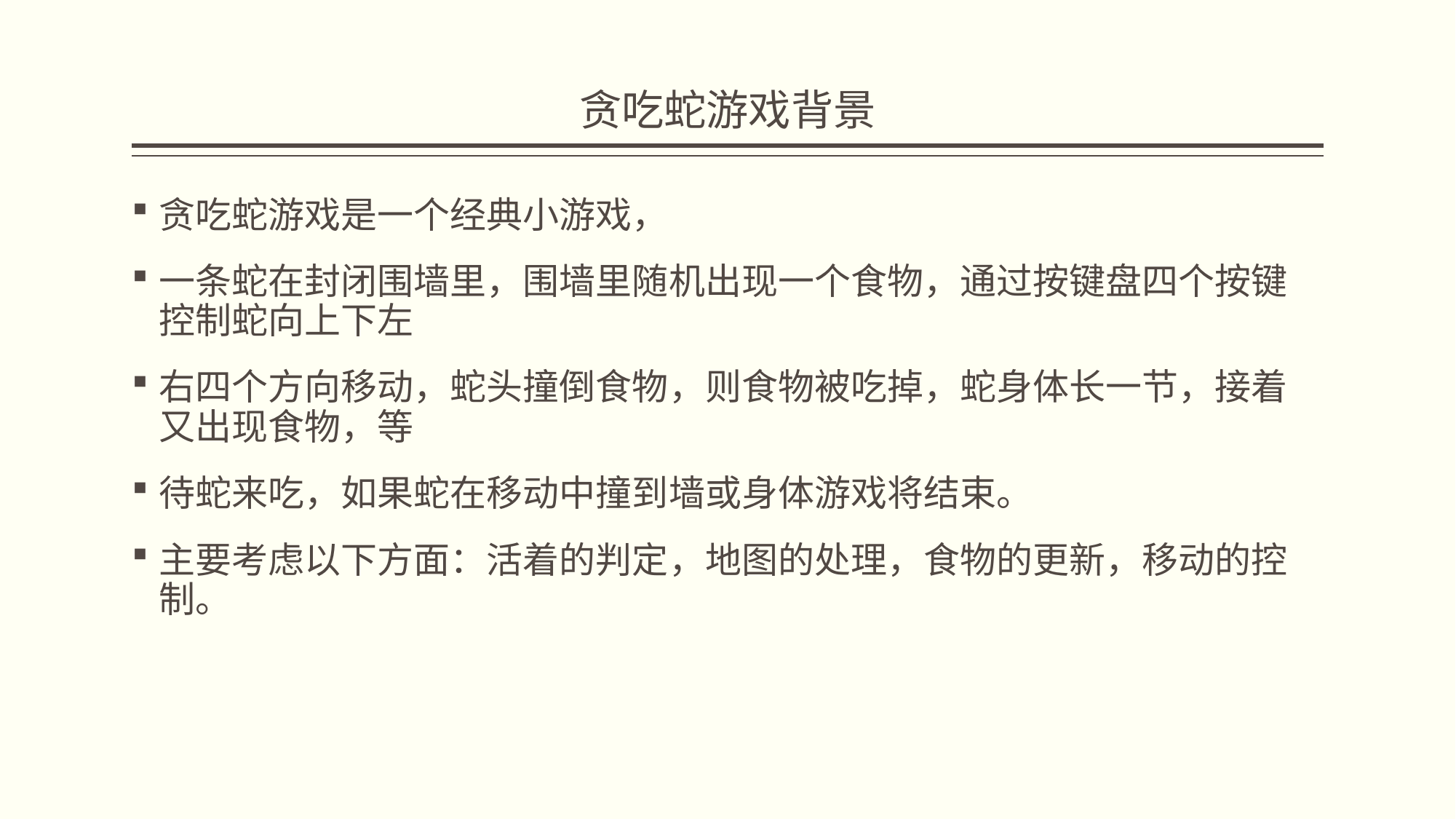

# 贪吃蛇游戏背景
贪吃蛇游戏是一个经典小游戏，
一条蛇在封闭围墙里，围墙里随机出现一个食物，通过按键盘四个按键控制蛇向上下左
右四个方向移动，蛇头撞倒食物，则食物被吃掉，蛇身体长一节，接着又出现食物，等
待蛇来吃，如果蛇在移动中撞到墙或身体游戏将结束。
主要考虑以下方面：活着的判定，地图的处理，食物的更新，移动的控制。